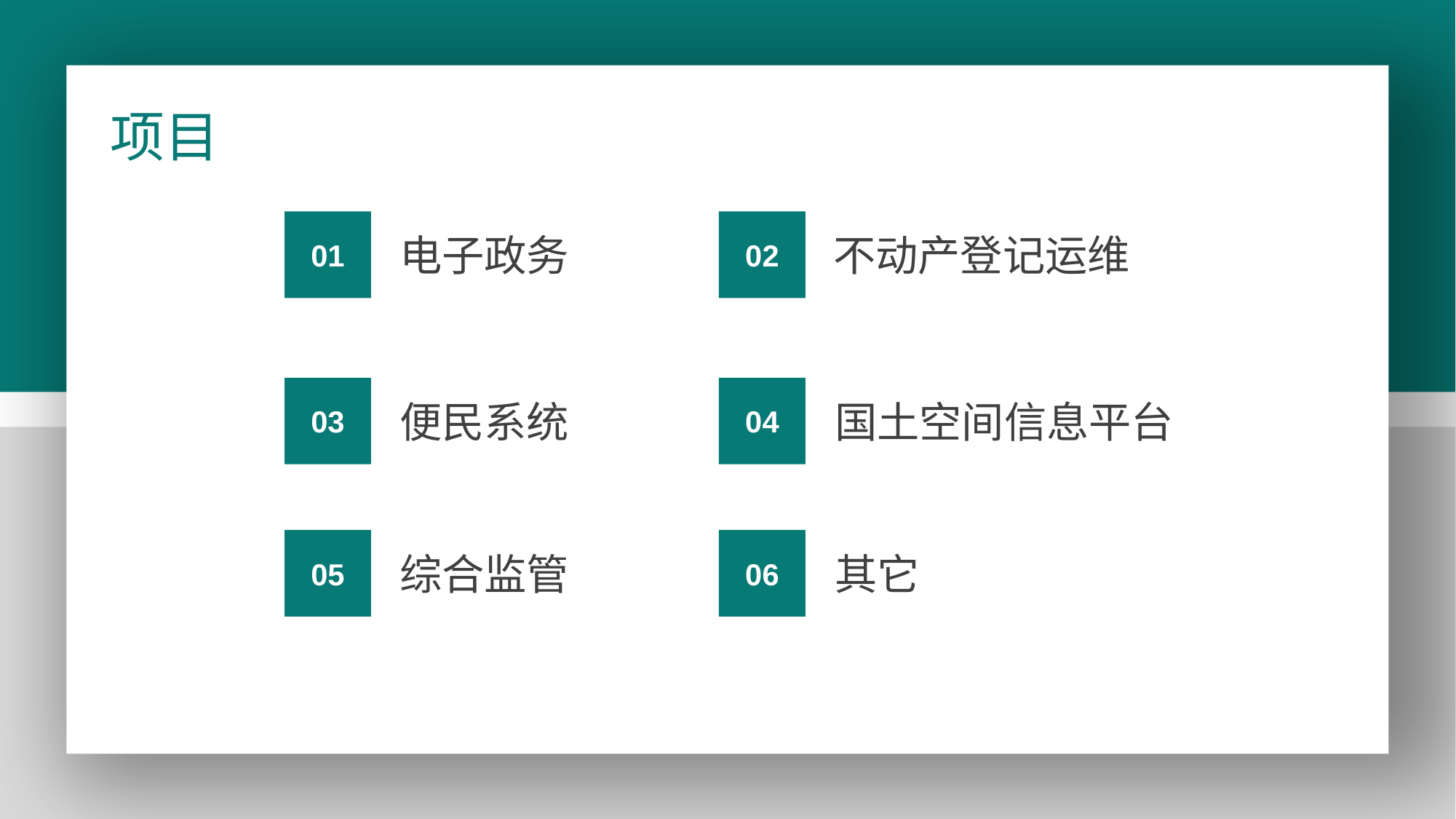

项目
01
02
不动产登记运维
电子政务
03
04
便民系统
国土空间信息平台
05
06
综合监管
其它